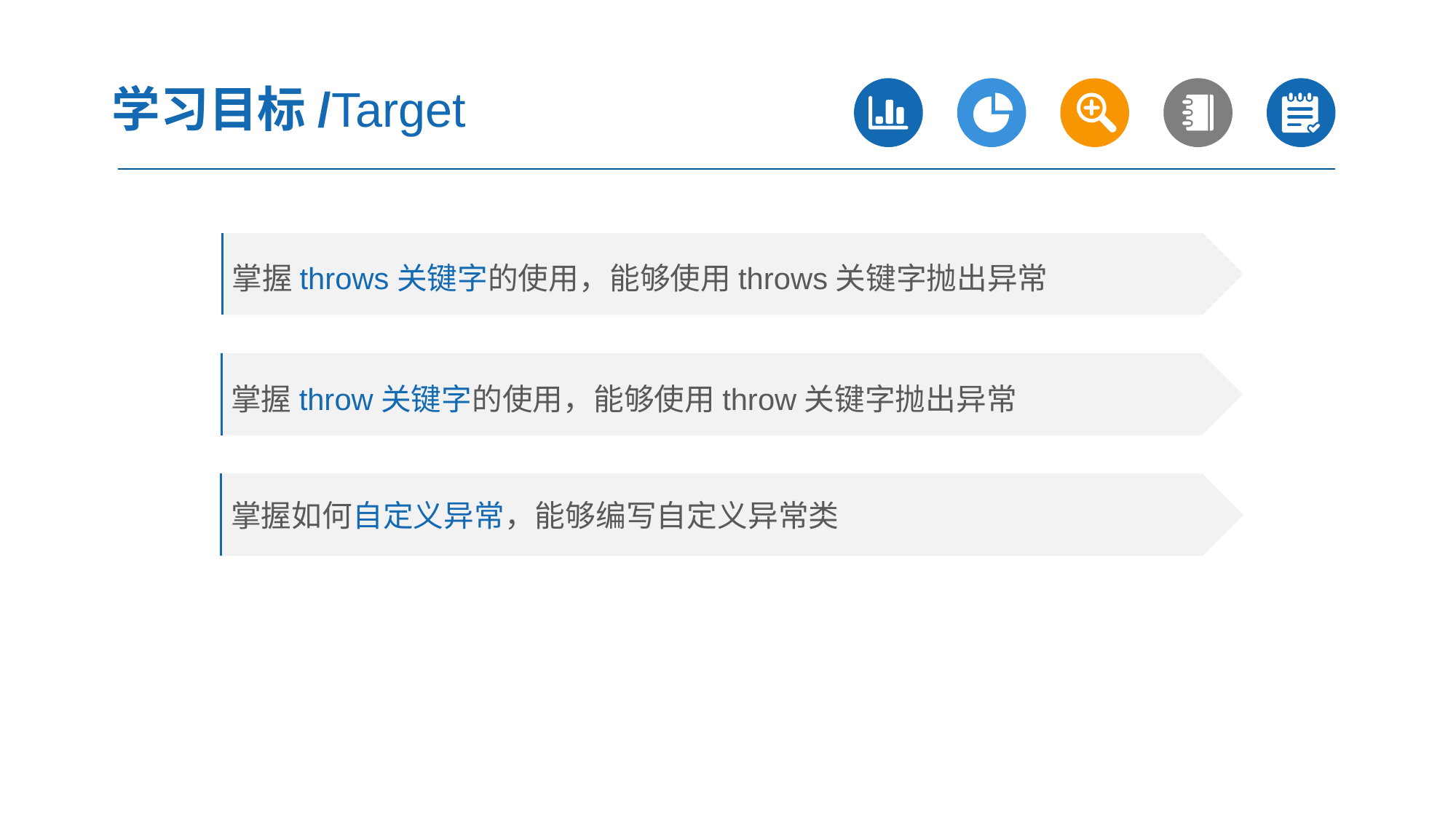

学习目标/Target
掌握throws关键字的使用，能够使用throws关键字抛出异常

掌握throw关键字的使用，能够使用throw关键字抛出异常

掌握如何自定义异常，能够编写自定义异常类